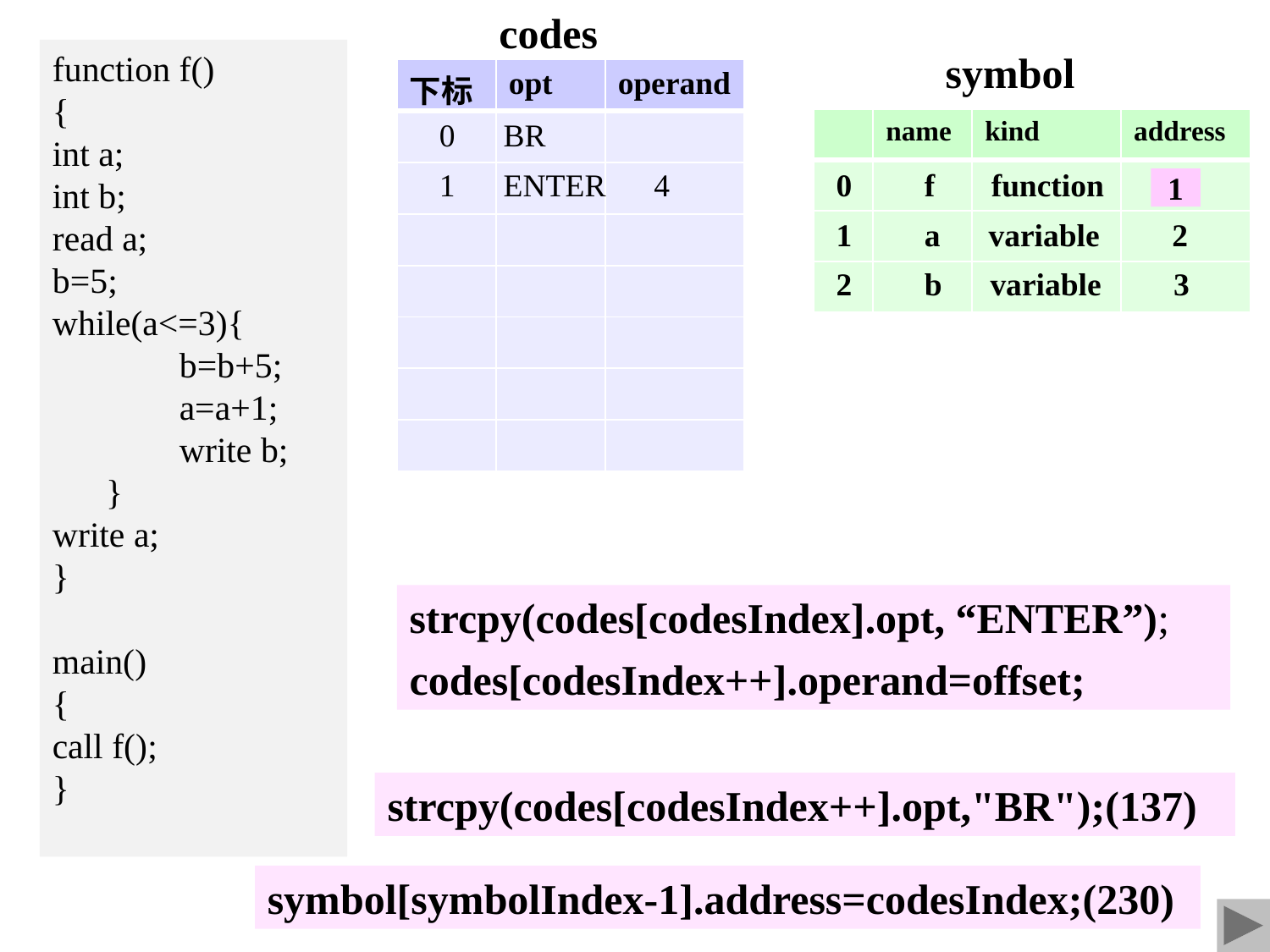

codes
function f()
{
int a;
int b;
read a;
b=5;
while(a<=3){
	b=b+5;
	a=a+1;
	write b;
      }
write a;
}

main()
{
call f();
}

symbol
| 下标 | opt | operand |
| --- | --- | --- |
|  |  |  |
|  |  |  |
|  |  |  |
|  |  |  |
|  |  |  |
|  |  |  |
|  |  |  |
0      BR
|  | name | kind | address |
| --- | --- | --- | --- |
|  |  |  |  |
|  |  |  |  |
|  |  |  |  |
1      ENTER      4
0         f       function
1
1         a      variable         2
2         b      variable         3
strcpy(codes[codesIndex].opt, “ENTER”);
codes[codesIndex++].operand=offset;
strcpy(codes[codesIndex++].opt,"BR");(137)
symbol[symbolIndex-1].address=codesIndex;(230)